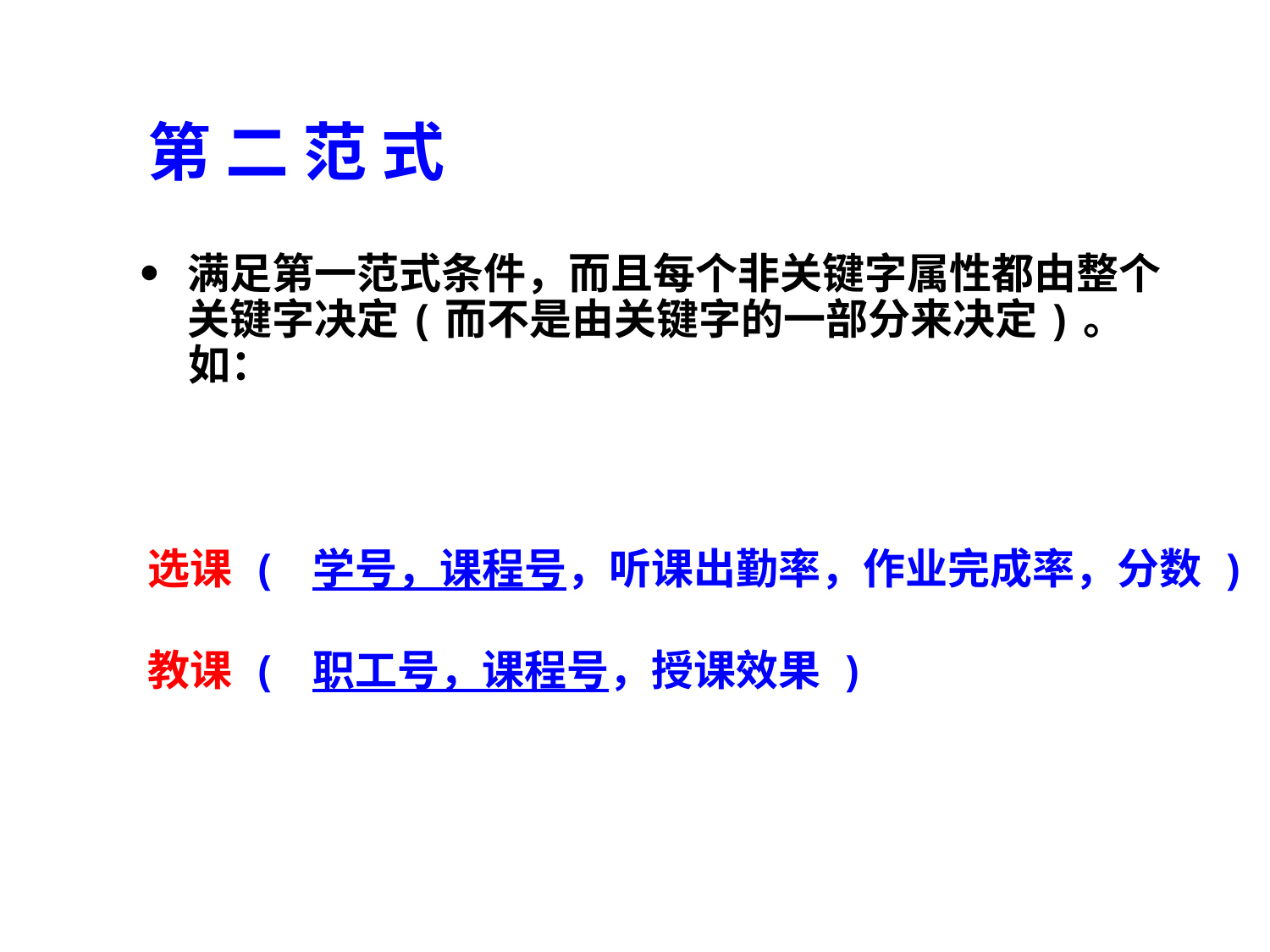

第 二 范 式
满足第一范式条件，而且每个非关键字属性都由整个关键字决定(而不是由关键字的一部分来决定)。
    如：
选课 ( 学号，课程号，听课出勤率，作业完成率，分数 )

教课 ( 职工号，课程号，授课效果 )